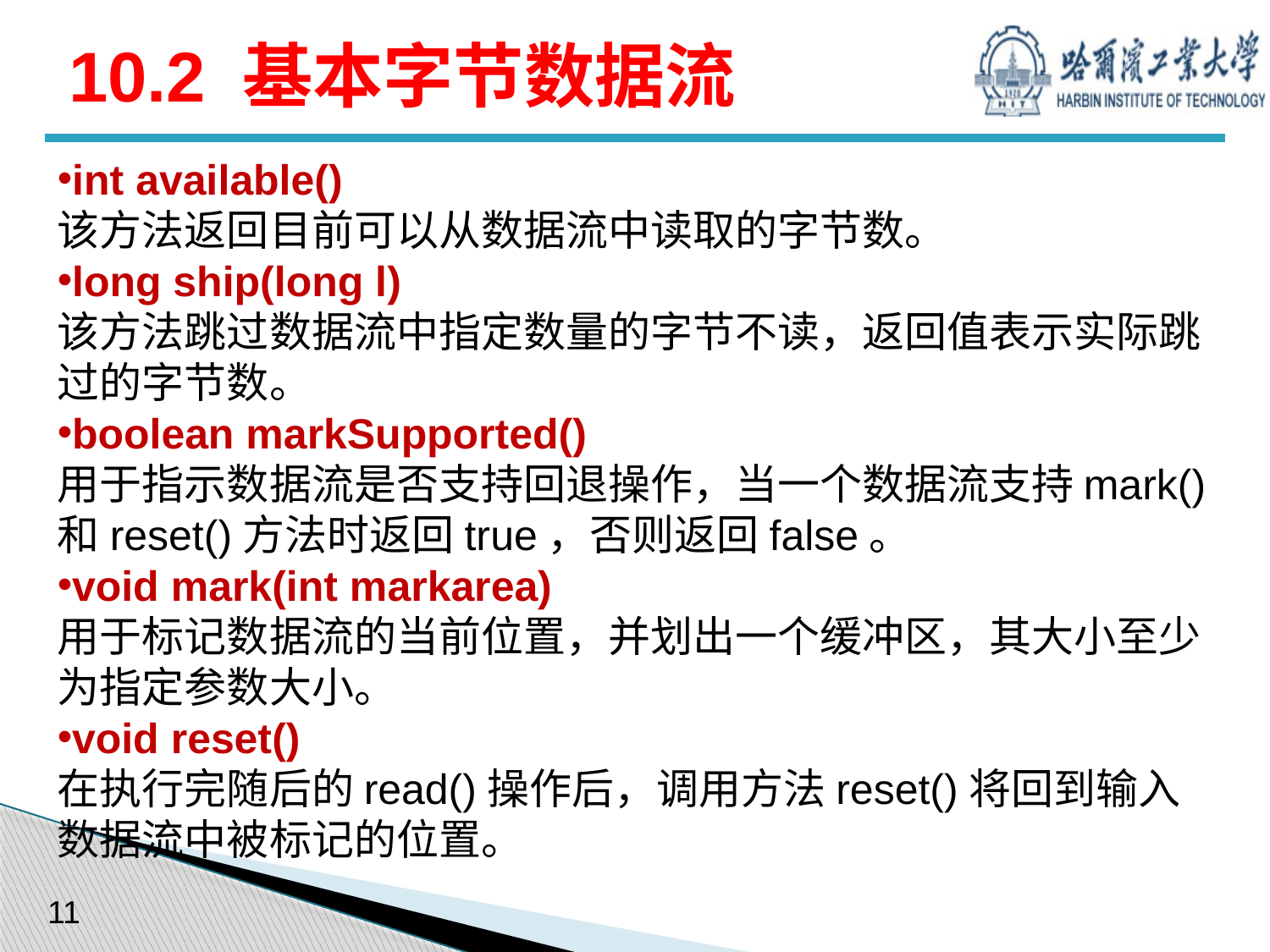

# 10.2 基本字节数据流
int available()
该方法返回目前可以从数据流中读取的字节数。
long ship(long l)
该方法跳过数据流中指定数量的字节不读，返回值表示实际跳过的字节数。
boolean markSupported()
用于指示数据流是否支持回退操作，当一个数据流支持mark()和reset()方法时返回true，否则返回false。
void mark(int markarea)
用于标记数据流的当前位置，并划出一个缓冲区，其大小至少为指定参数大小。
void reset()
在执行完随后的read()操作后，调用方法reset()将回到输入数据流中被标记的位置。